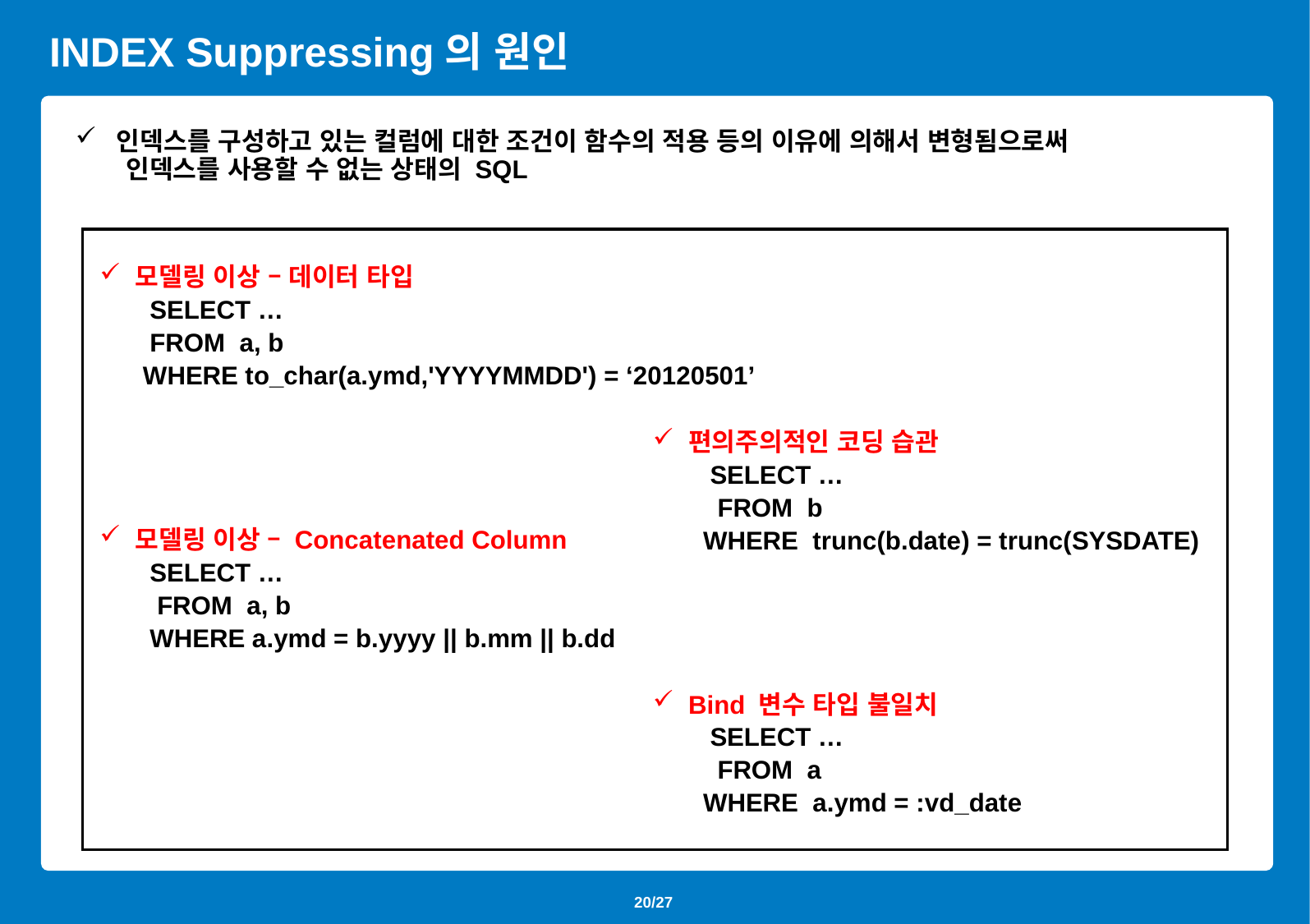

# INDEX Suppressing의 원인
 인덱스를 구성하고 있는 컬럼에 대한 조건이 함수의 적용 등의 이유에 의해서 변형됨으로써
   인덱스를 사용할 수 없는 상태의 SQL

모델링 이상 – 데이터 타입
       SELECT …
       FROM  a, b
      WHERE to_char(a.ymd,'YYYYMMDD') = ‘20120501’

모델링 이상 – Concatenated Column
       SELECT …
        FROM  a, b
       WHERE a.ymd = b.yyyy || b.mm || b.dd
편의주의적인 코딩 습관
        SELECT …
         FROM  b
       WHERE  trunc(b.date) = trunc(SYSDATE)

Bind 변수 타입 불일치
        SELECT …
         FROM  a
       WHERE  a.ymd = :vd_date